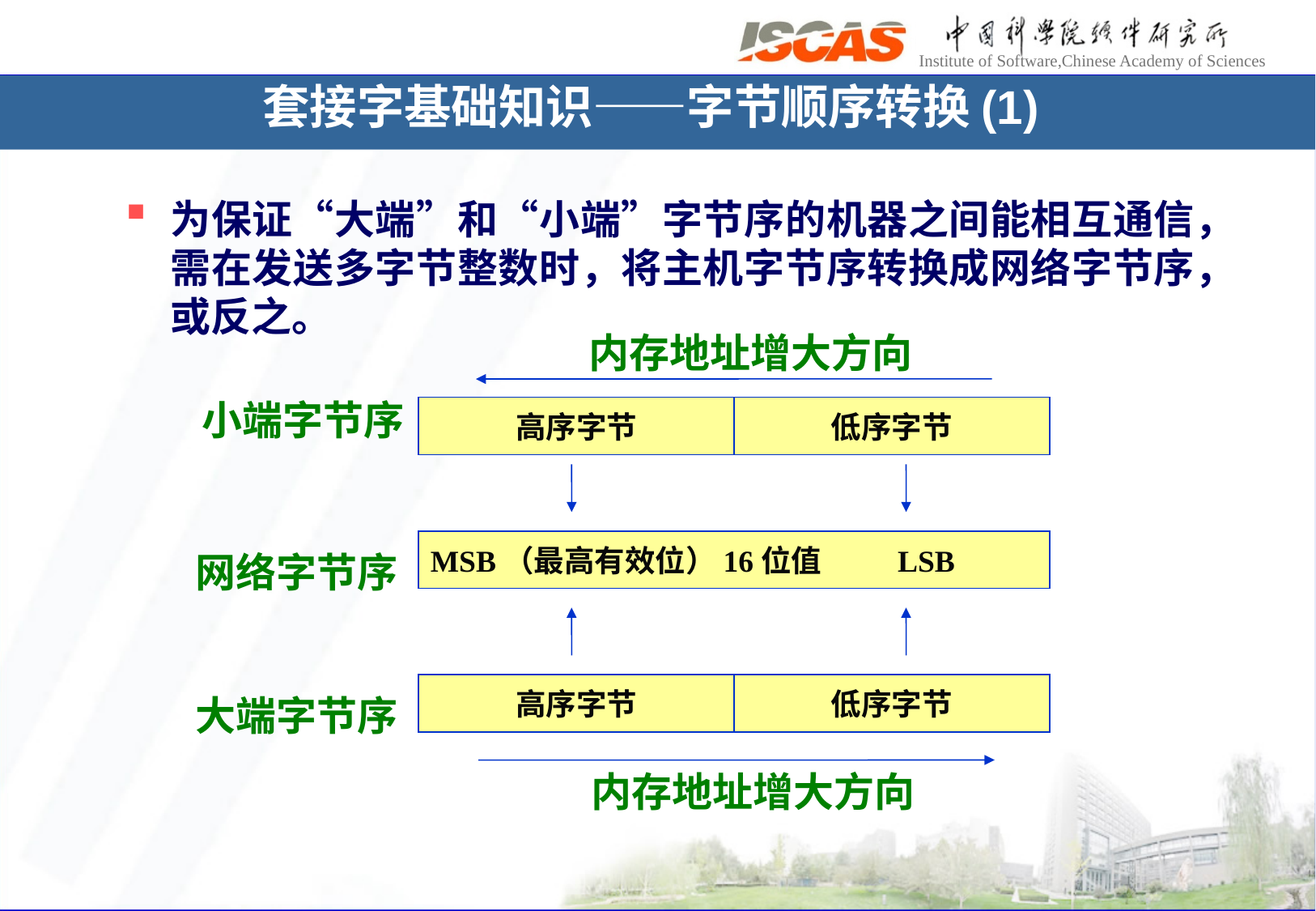

# 套接字基础知识——字节顺序转换(1)
为保证“大端”和“小端”字节序的机器之间能相互通信，需在发送多字节整数时，将主机字节序转换成网络字节序，或反之。

内存地址增大方向

小端字节序
高序字节
低序字节

MSB（最高有效位）16位值          LSB
网络字节序

高序字节
低序字节
大端字节序

内存地址增大方向